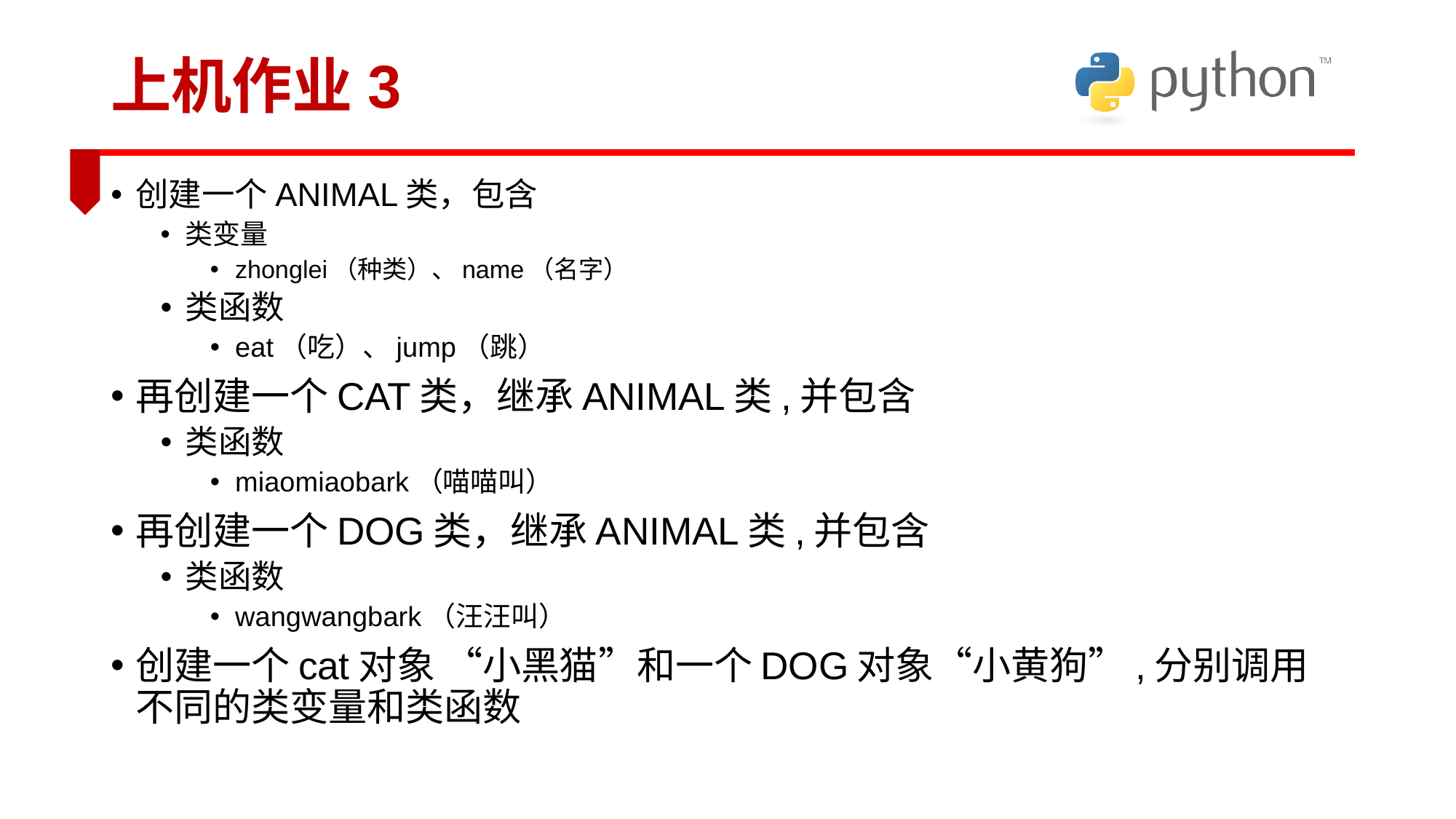

# 上机作业3
创建一个ANIMAL类，包含
类变量
zhonglei（种类）、name（名字）
类函数
eat（吃）、jump（跳）
再创建一个CAT类，继承ANIMAL类,并包含
类函数
miaomiaobark（喵喵叫）
再创建一个DOG类，继承ANIMAL类,并包含
类函数
wangwangbark（汪汪叫）
创建一个cat对象 “小黑猫”和一个DOG对象“小黄狗”,分别调用不同的类变量和类函数